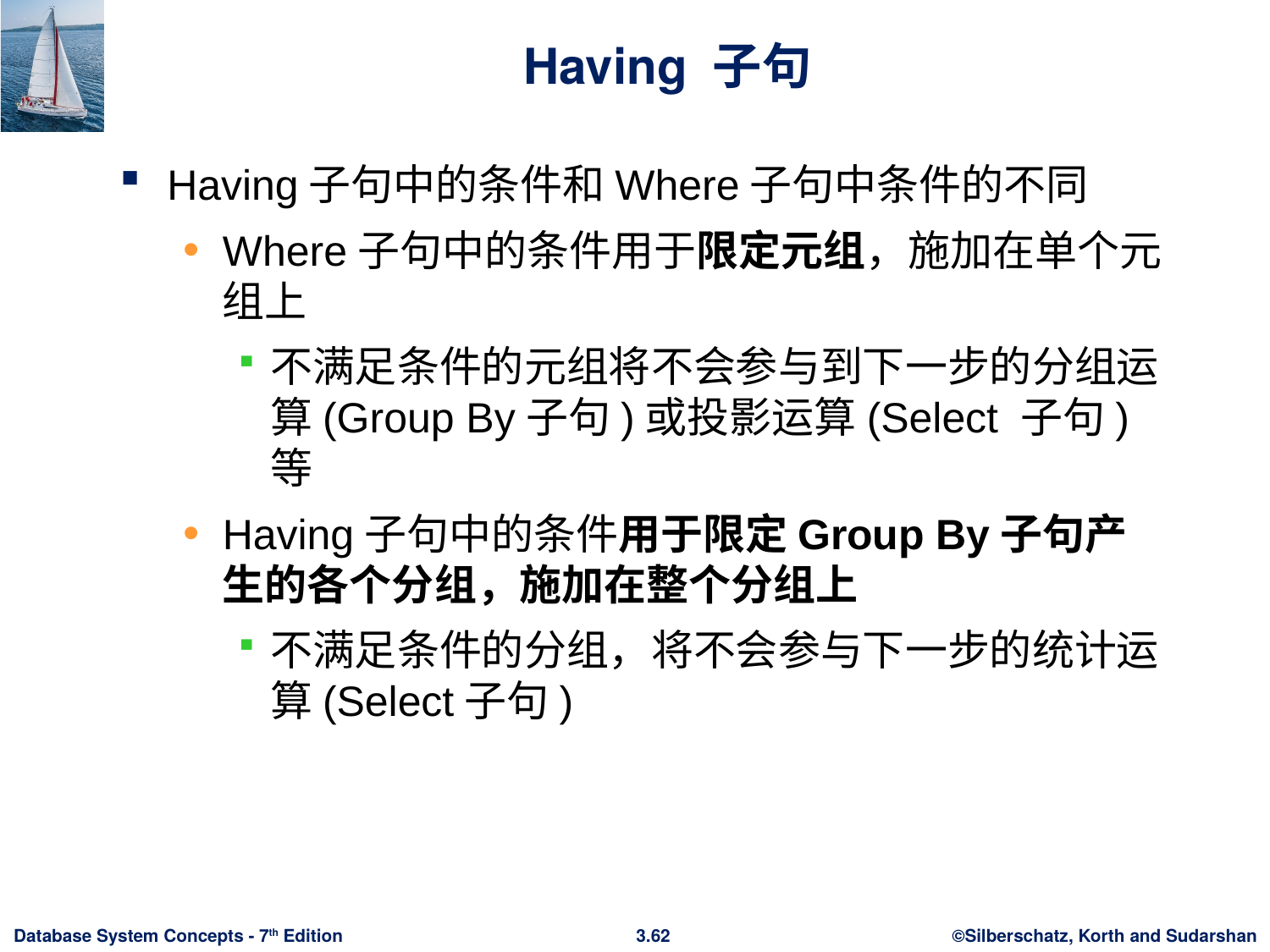

# Having 子句
Having子句中的条件和Where子句中条件的不同
Where子句中的条件用于限定元组，施加在单个元组上
不满足条件的元组将不会参与到下一步的分组运算(Group By子句)或投影运算(Select 子句)等
Having子句中的条件用于限定Group By子句产生的各个分组，施加在整个分组上
不满足条件的分组，将不会参与下一步的统计运算(Select子句)